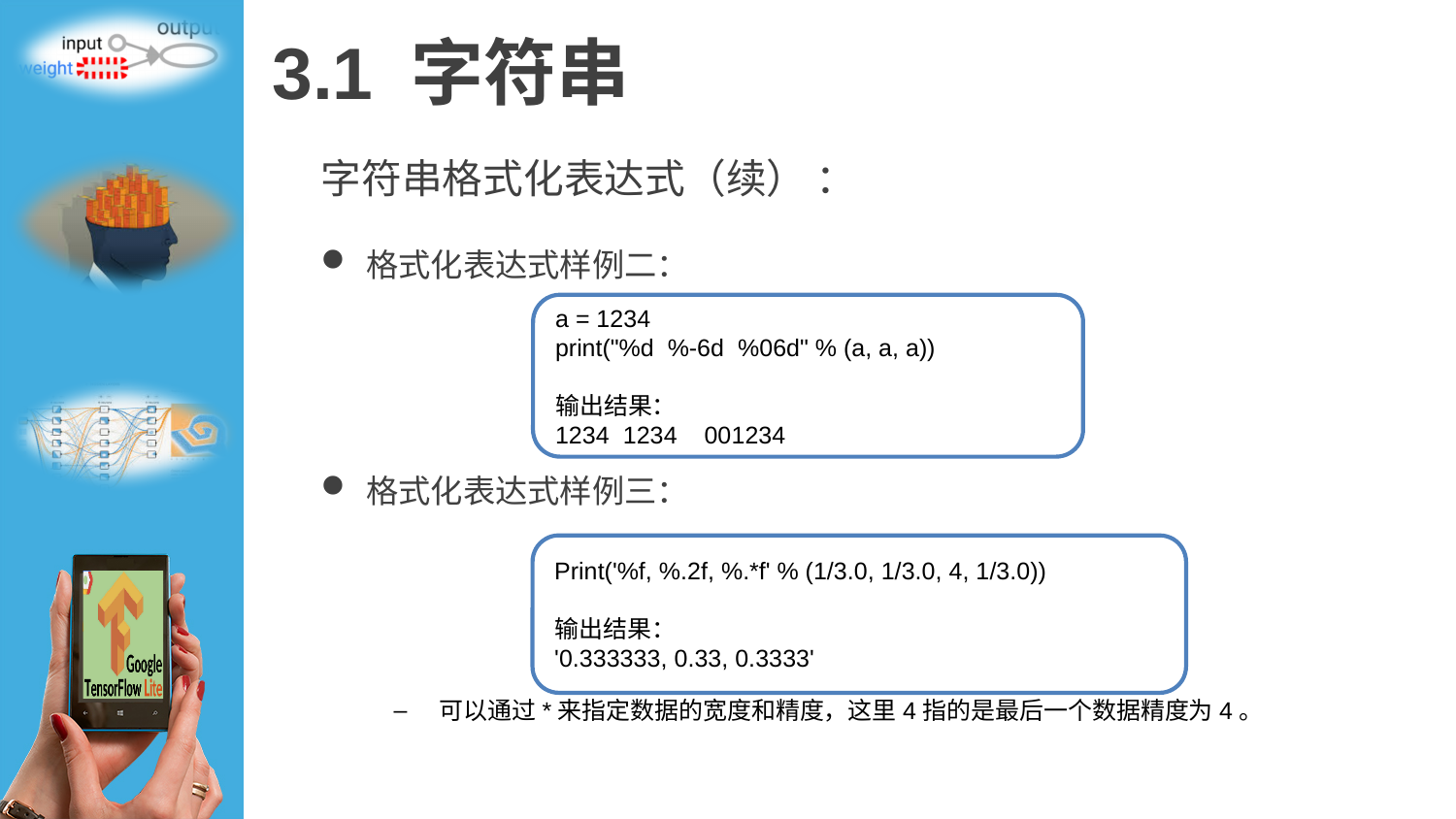

# 3.1 字符串
字符串格式化表达式（续） ：
格式化表达式样例二：

格式化表达式样例三：

可以通过*来指定数据的宽度和精度，这里4指的是最后一个数据精度为4。
a = 1234
print("%d  %-6d  %06d" % (a, a, a))

输出结果：
1234  1234    001234
Print('%f, %.2f, %.*f' % (1/3.0, 1/3.0, 4, 1/3.0))

输出结果：
'0.333333, 0.33, 0.3333'